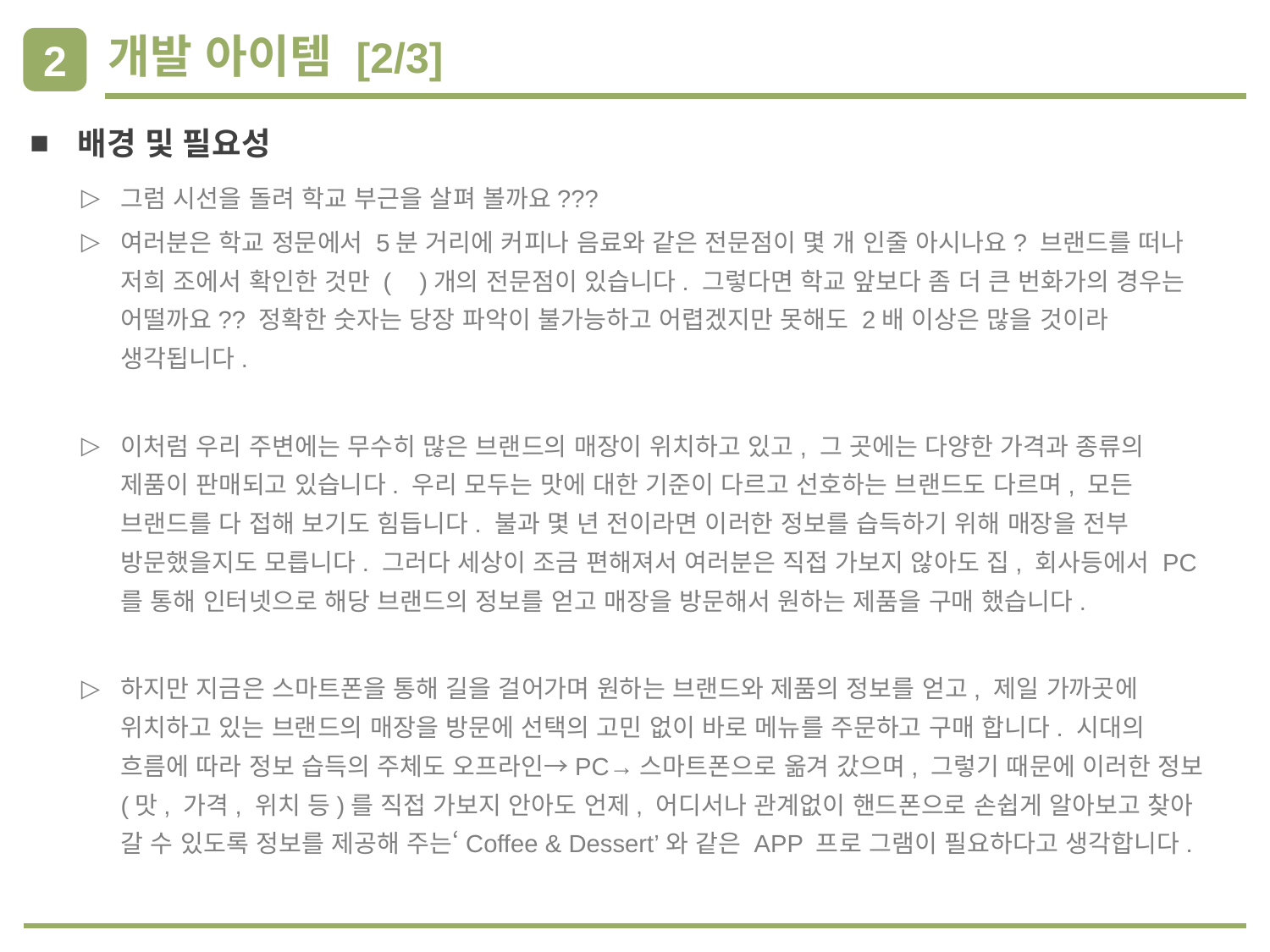

# 개발 아이템 [2/3]
2
배경 및 필요성
그럼 시선을 돌려 학교 부근을 살펴 볼까요???
여러분은 학교 정문에서 5분 거리에 커피나 음료와 같은 전문점이 몇 개 인줄 아시나요? 브랜드를 떠나 저희 조에서 확인한 것만 (    )개의 전문점이 있습니다. 그렇다면 학교 앞보다 좀 더 큰 번화가의 경우는 어떨까요?? 정확한 숫자는 당장 파악이 불가능하고 어렵겠지만 못해도 2배 이상은 많을 것이라 생각됩니다.

이처럼 우리 주변에는 무수히 많은 브랜드의 매장이 위치하고 있고, 그 곳에는 다양한 가격과 종류의 제품이 판매되고 있습니다. 우리 모두는 맛에 대한 기준이 다르고 선호하는 브랜드도 다르며, 모든 브랜드를 다 접해 보기도 힘듭니다. 불과 몇 년 전이라면 이러한 정보를 습득하기 위해 매장을 전부 방문했을지도 모릅니다. 그러다 세상이 조금 편해져서 여러분은 직접 가보지 않아도 집, 회사등에서 PC를 통해 인터넷으로 해당 브랜드의 정보를 얻고 매장을 방문해서 원하는 제품을 구매 했습니다.

하지만 지금은 스마트폰을 통해 길을 걸어가며 원하는 브랜드와 제품의 정보를 얻고, 제일 가까곳에 위치하고 있는 브랜드의 매장을 방문에 선택의 고민 없이 바로 메뉴를 주문하고 구매 합니다. 시대의 흐름에 따라 정보 습득의 주체도 오프라인→PC→스마트폰으로 옮겨 갔으며, 그렇기 때문에 이러한 정보(맛, 가격, 위치 등)를 직접 가보지 안아도 언제, 어디서나 관계없이 핸드폰으로 손쉽게 알아보고 찾아 갈 수 있도록 정보를 제공해 주는‘Coffee & Dessert’와 같은 APP 프로 그램이 필요하다고 생각합니다.